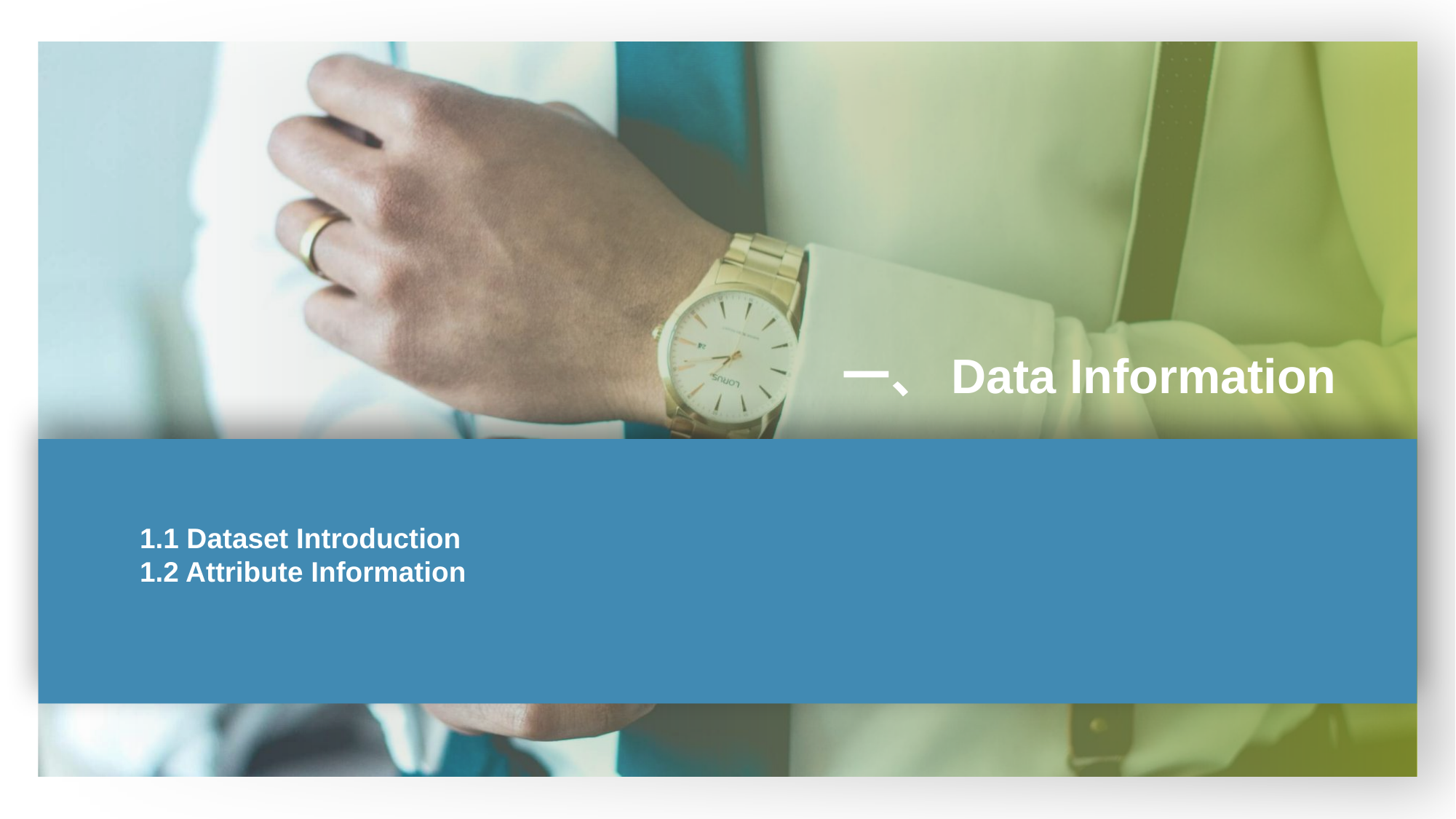

一、Data Information

1.1 Dataset Introduction
1.2 Attribute Information